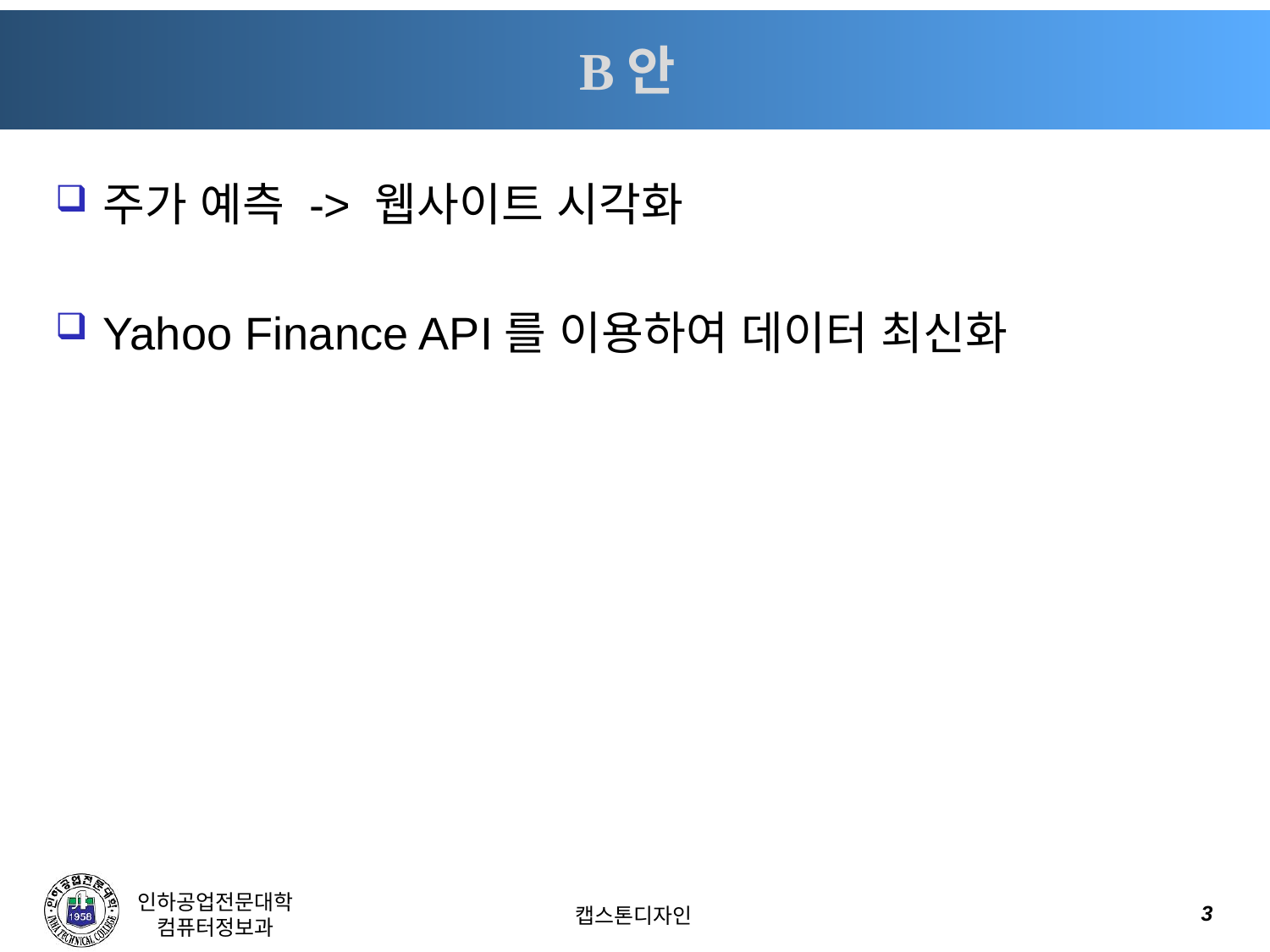

# B안
주가 예측 -> 웹사이트 시각화

Yahoo Finance API를 이용하여 데이터 최신화